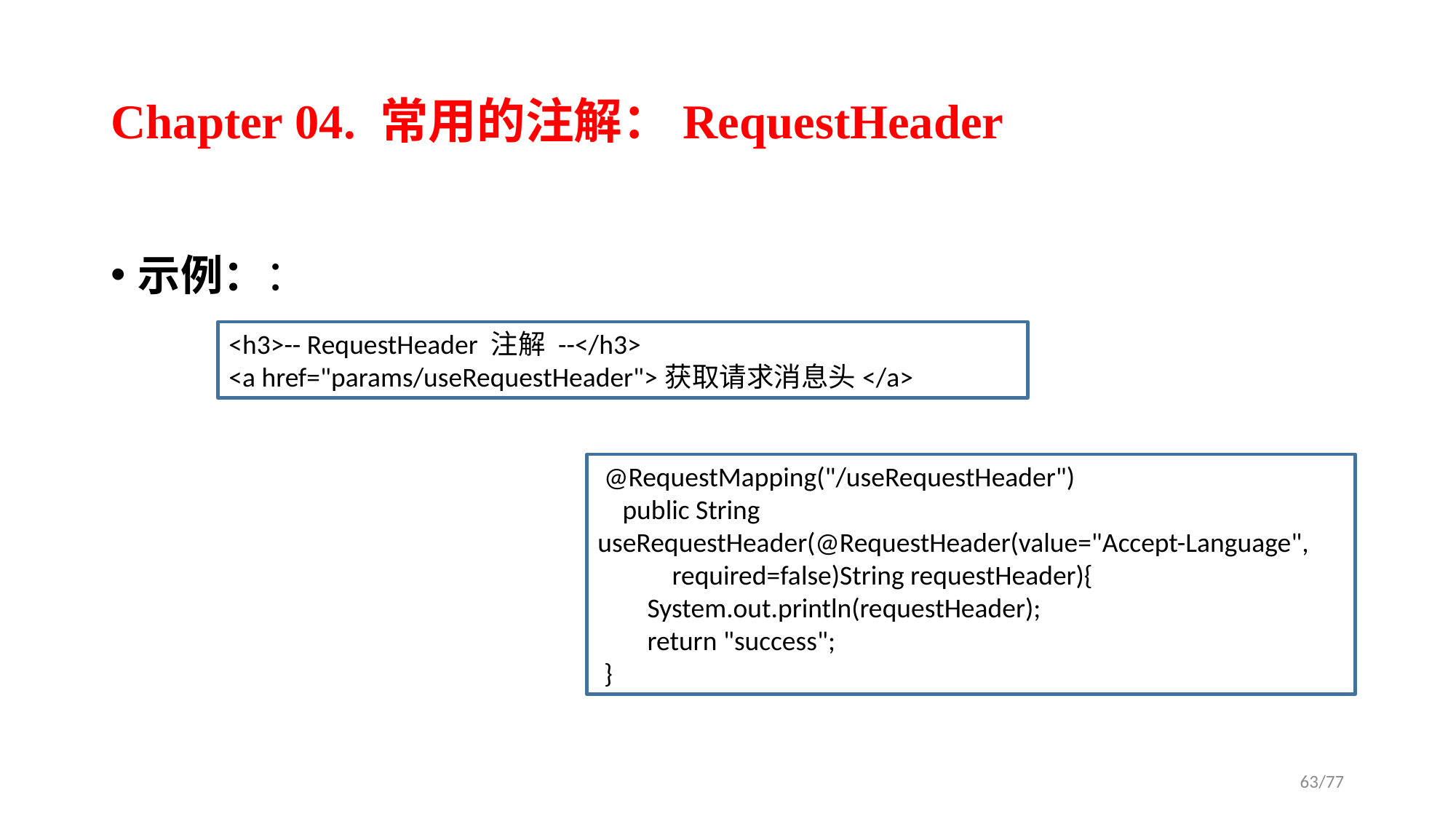

# Chapter 04. 常用的注解：RequestHeader
示例：：

<h3>-- RequestHeader 注解 --</h3>
<a href="params/useRequestHeader">获取请求消息头</a>
 @RequestMapping("/useRequestHeader")
    public String useRequestHeader(@RequestHeader(value="Accept-Language",
            required=false)String requestHeader){
        System.out.println(requestHeader);
        return "success";
 }
63